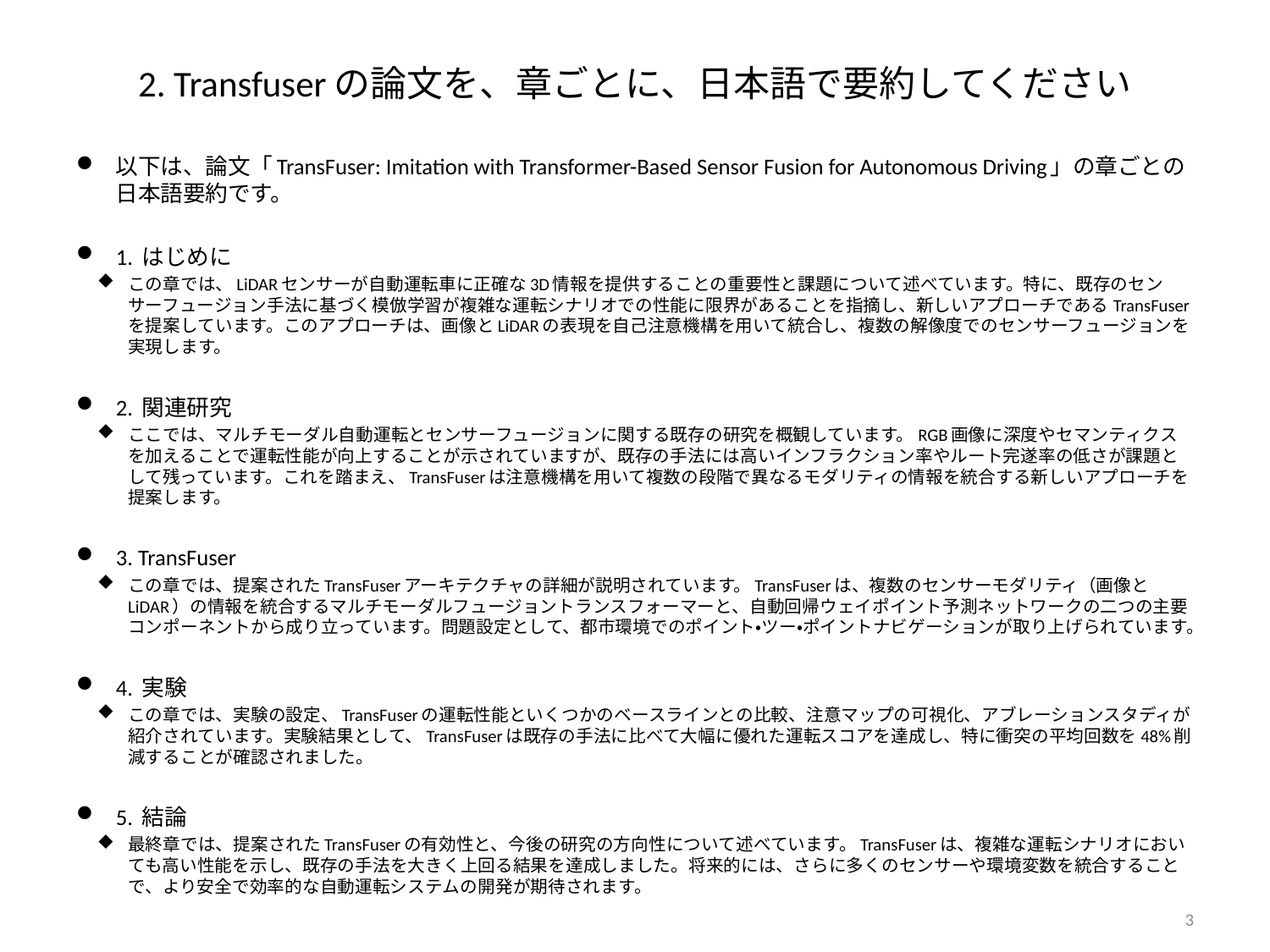

# 2. Transfuserの論文を、章ごとに、日本語で要約してください
以下は、論文「TransFuser: Imitation with Transformer-Based Sensor Fusion for Autonomous Driving」の章ごとの日本語要約です。

1. はじめに
この章では、LiDARセンサーが自動運転車に正確な3D情報を提供することの重要性と課題について述べています。特に、既存のセンサーフュージョン手法に基づく模倣学習が複雑な運転シナリオでの性能に限界があることを指摘し、新しいアプローチであるTransFuserを提案しています。このアプローチは、画像とLiDARの表現を自己注意機構を用いて統合し、複数の解像度でのセンサーフュージョンを実現します。

2. 関連研究
ここでは、マルチモーダル自動運転とセンサーフュージョンに関する既存の研究を概観しています。RGB画像に深度やセマンティクスを加えることで運転性能が向上することが示されていますが、既存の手法には高いインフラクション率やルート完遂率の低さが課題として残っています。これを踏まえ、TransFuserは注意機構を用いて複数の段階で異なるモダリティの情報を統合する新しいアプローチを提案します。

3. TransFuser
この章では、提案されたTransFuserアーキテクチャの詳細が説明されています。TransFuserは、複数のセンサーモダリティ（画像とLiDAR）の情報を統合するマルチモーダルフュージョントランスフォーマーと、自動回帰ウェイポイント予測ネットワークの二つの主要コンポーネントから成り立っています。問題設定として、都市環境でのポイント・ツー・ポイントナビゲーションが取り上げられています。

4. 実験
この章では、実験の設定、TransFuserの運転性能といくつかのベースラインとの比較、注意マップの可視化、アブレーションスタディが紹介されています。実験結果として、TransFuserは既存の手法に比べて大幅に優れた運転スコアを達成し、特に衝突の平均回数を48%削減することが確認されました。

5. 結論
最終章では、提案されたTransFuserの有効性と、今後の研究の方向性について述べています。TransFuserは、複雑な運転シナリオにおいても高い性能を示し、既存の手法を大きく上回る結果を達成しました。将来的には、さらに多くのセンサーや環境変数を統合することで、より安全で効率的な自動運転システムの開発が期待されます。
3